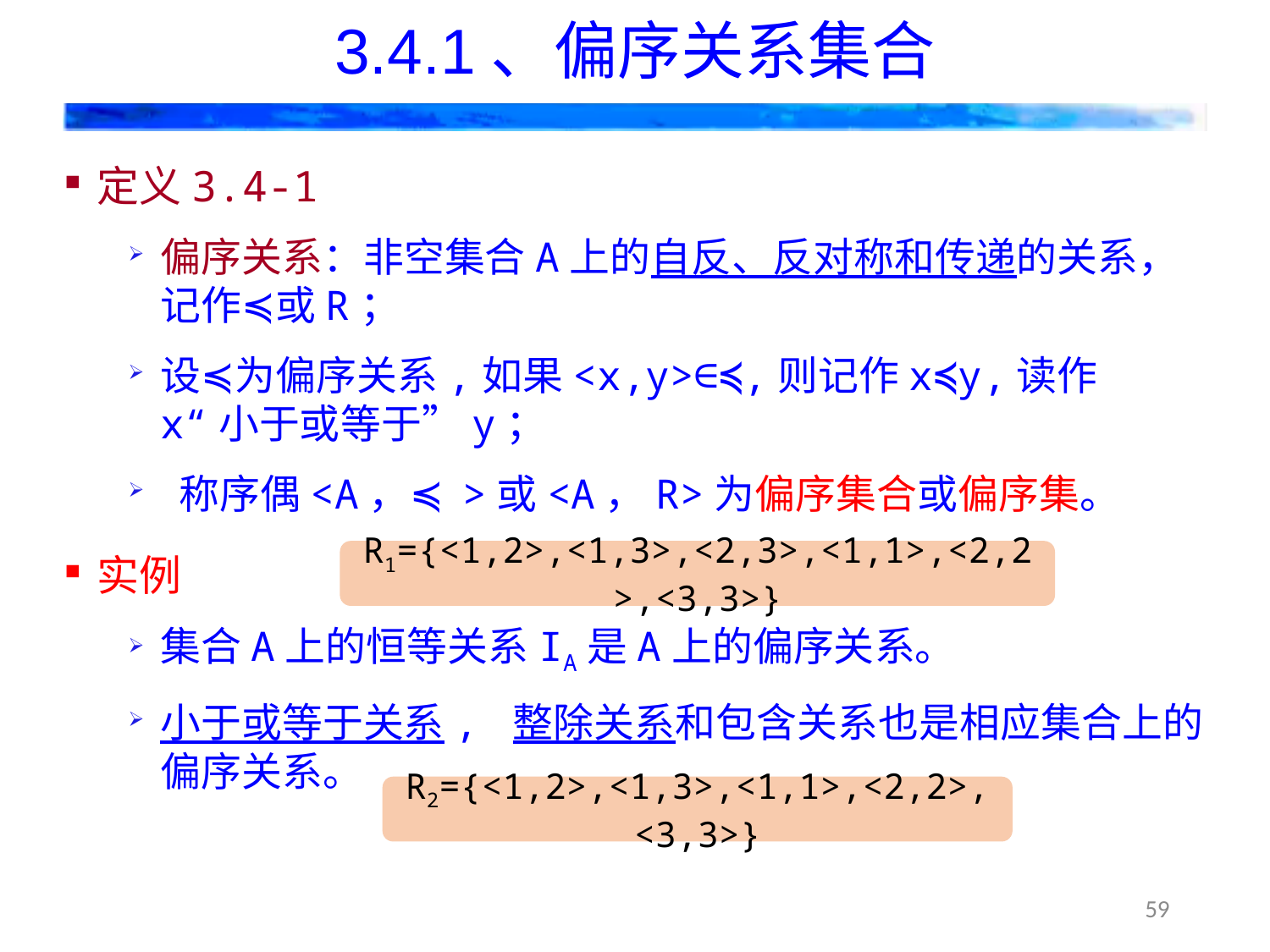

# 3.4.1、偏序关系集合
定义3.4-1
偏序关系：非空集合A上的自反、反对称和传递的关系，记作≼或R；
设≼为偏序关系,如果<x,y>∈≼,则记作x≼y,读作x“小于或等于”y；
 称序偶<A，≼ >或<A，R>为偏序集合或偏序集。
实例
集合A上的恒等关系IA是A上的偏序关系。
小于或等于关系, 整除关系和包含关系也是相应集合上的偏序关系。
R1={<1,2>,<1,3>,<2,3>,<1,1>,<2,2>,<3,3>}
R2={<1,2>,<1,3>,<1,1>,<2,2>,<3,3>}
59